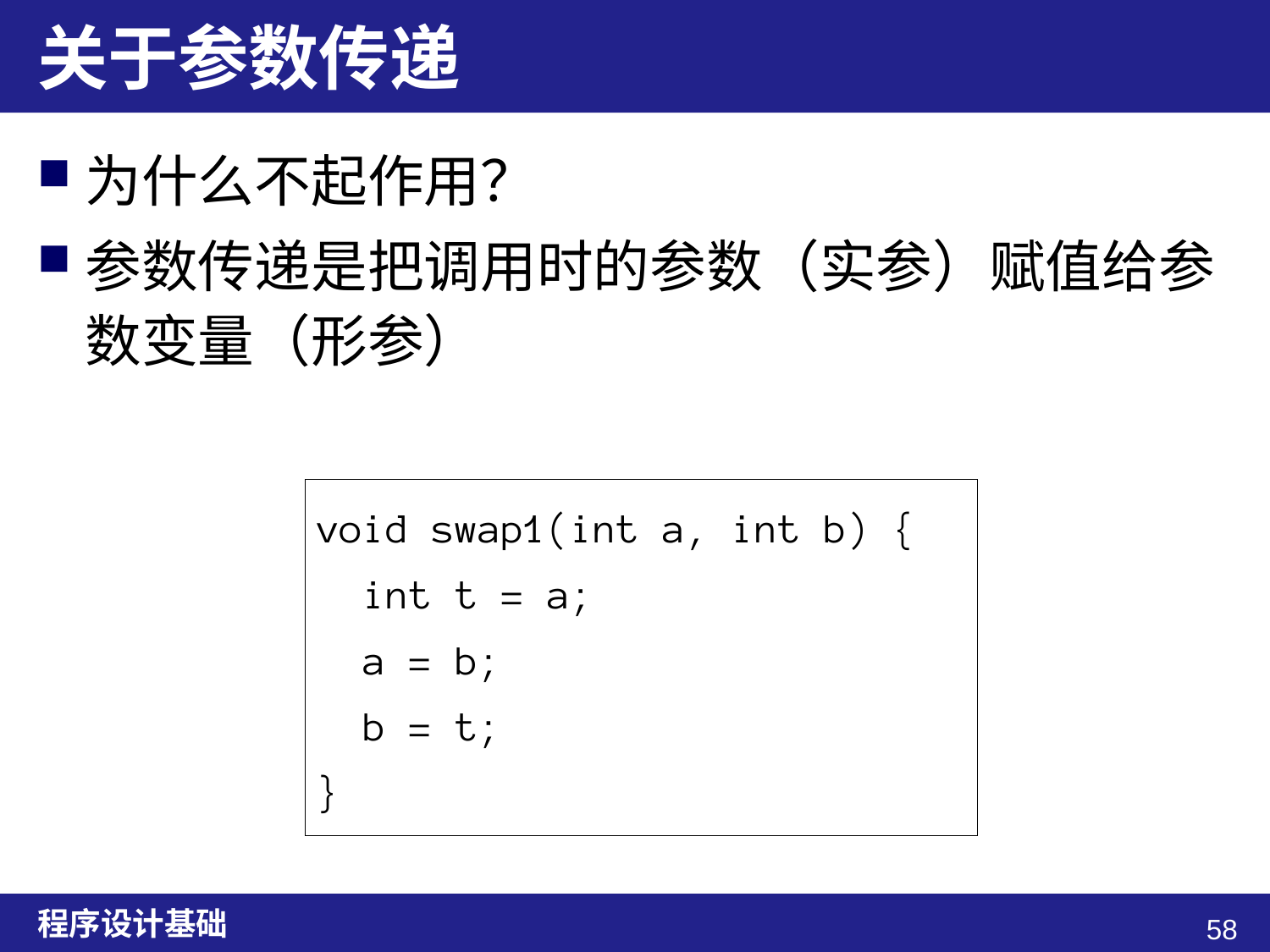

# 关于参数传递
为什么不起作用？
参数传递是把调用时的参数（实参）赋值给参数变量（形参）
void swap1(int a, int b) {
  int t = a;
  a = b;
  b = t;
}